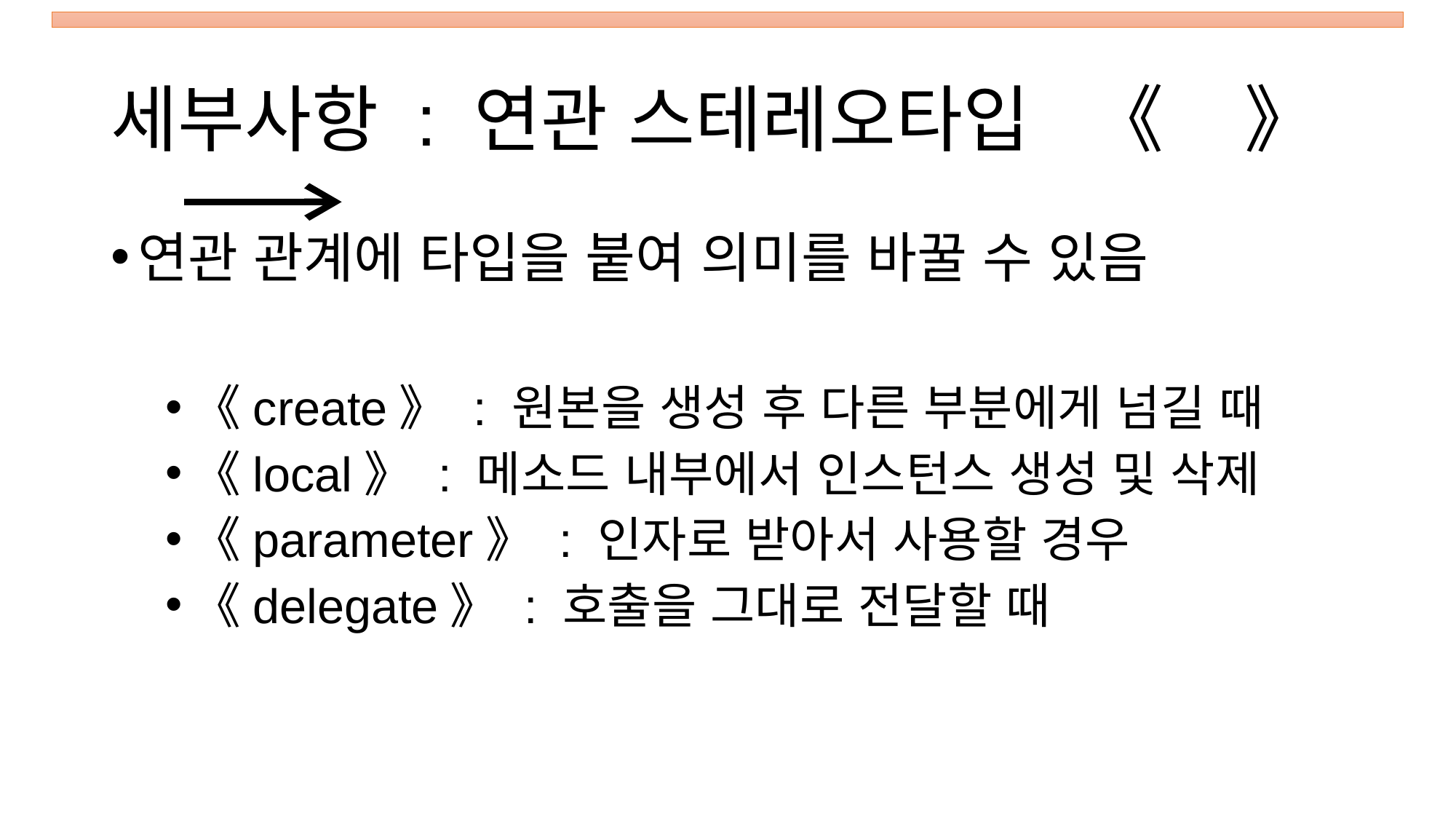

# 세부사항 : 연관 스테레오타입   《    》
연관 관계에 타입을 붙여 의미를 바꿀 수 있음

《create》 : 원본을 생성 후 다른 부분에게 넘길 때
《local》 : 메소드 내부에서 인스턴스 생성 및 삭제
《parameter》 : 인자로 받아서 사용할 경우
《delegate》 : 호출을 그대로 전달할 때